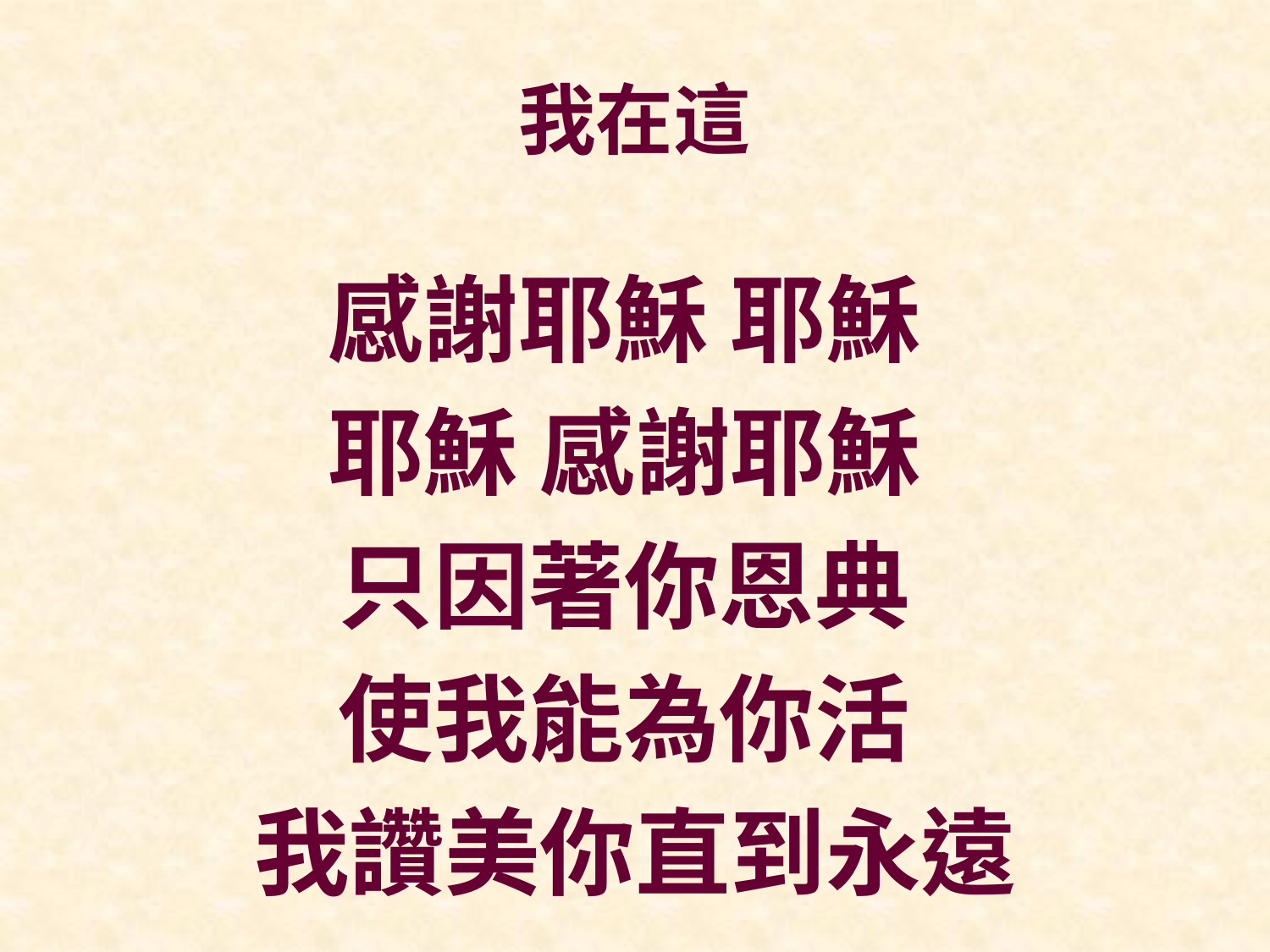

# 我在這
感謝耶穌 耶穌
耶穌 感謝耶穌
只因著你恩典
使我能為你活
我讚美你直到永遠